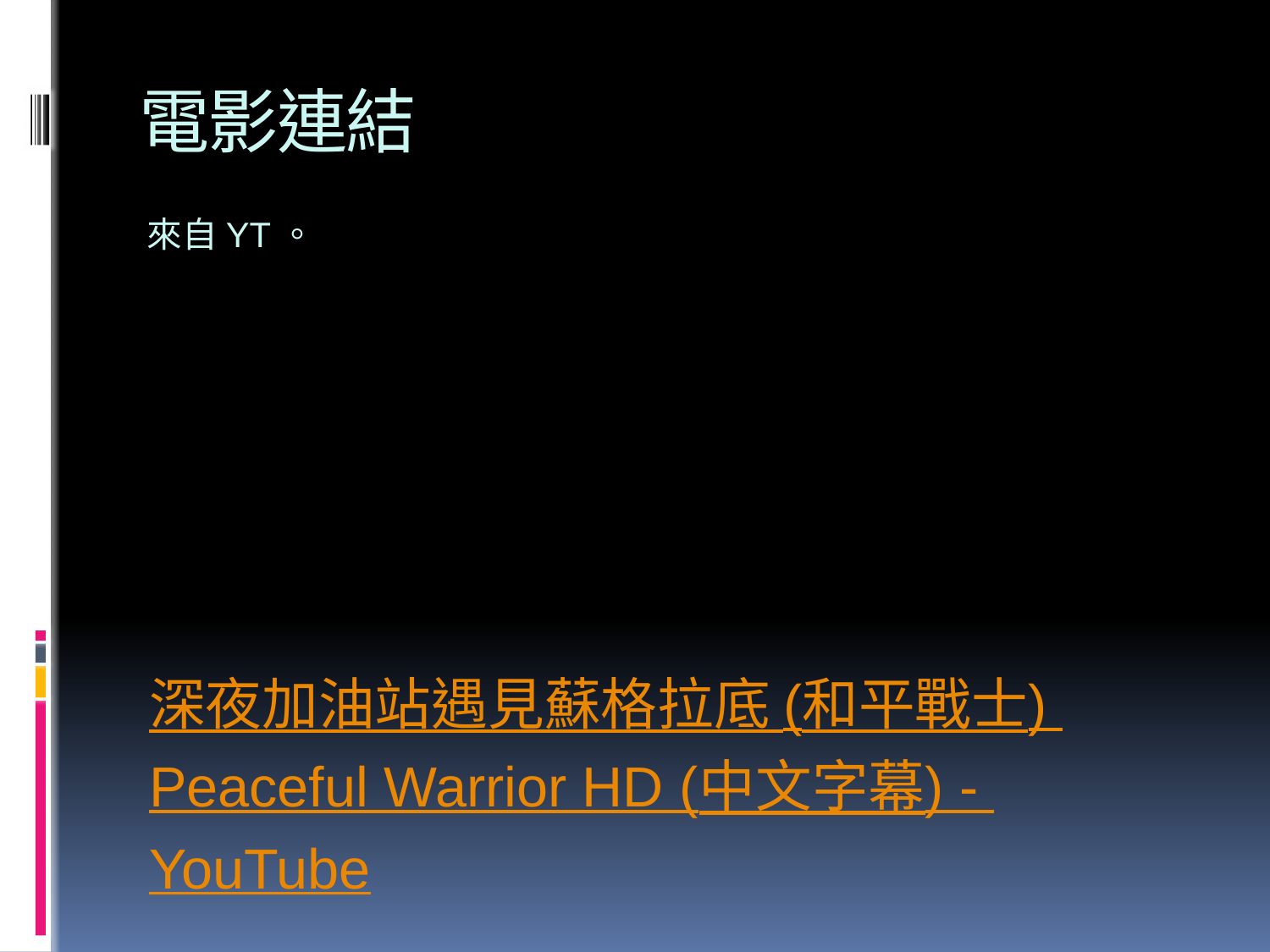

# 電影連結
來自YT。
深夜加油站遇見蘇格拉底 (和平戰士) Peaceful Warrior HD (中文字幕) - YouTube